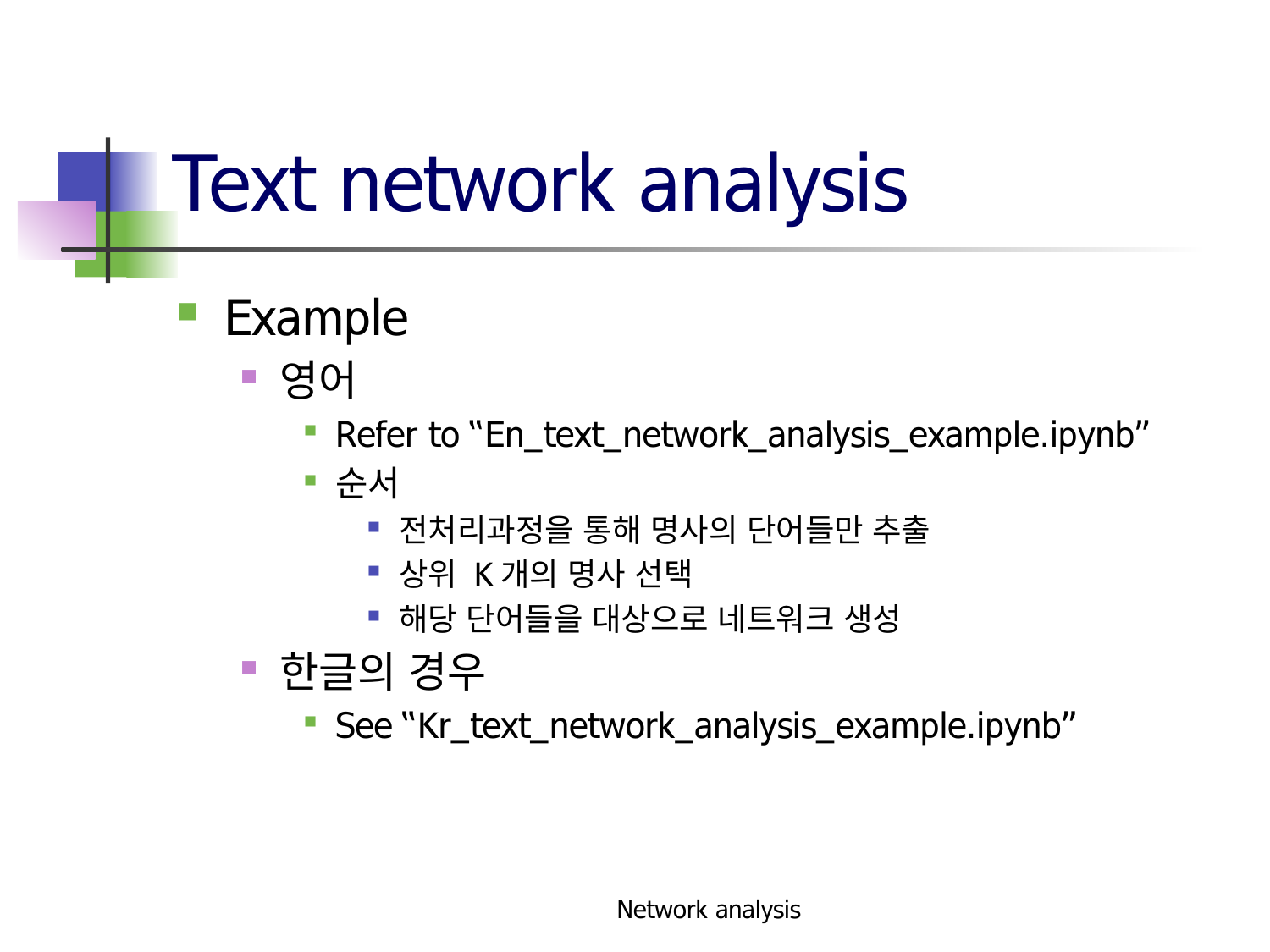

# Text network analysis
Example
영어
Refer to “En_text_network_analysis_example.ipynb”
순서
전처리과정을 통해 명사의 단어들만 추출
상위 K개의 명사 선택
해당 단어들을 대상으로 네트워크 생성
한글의 경우
See “Kr_text_network_analysis_example.ipynb”
Network analysis